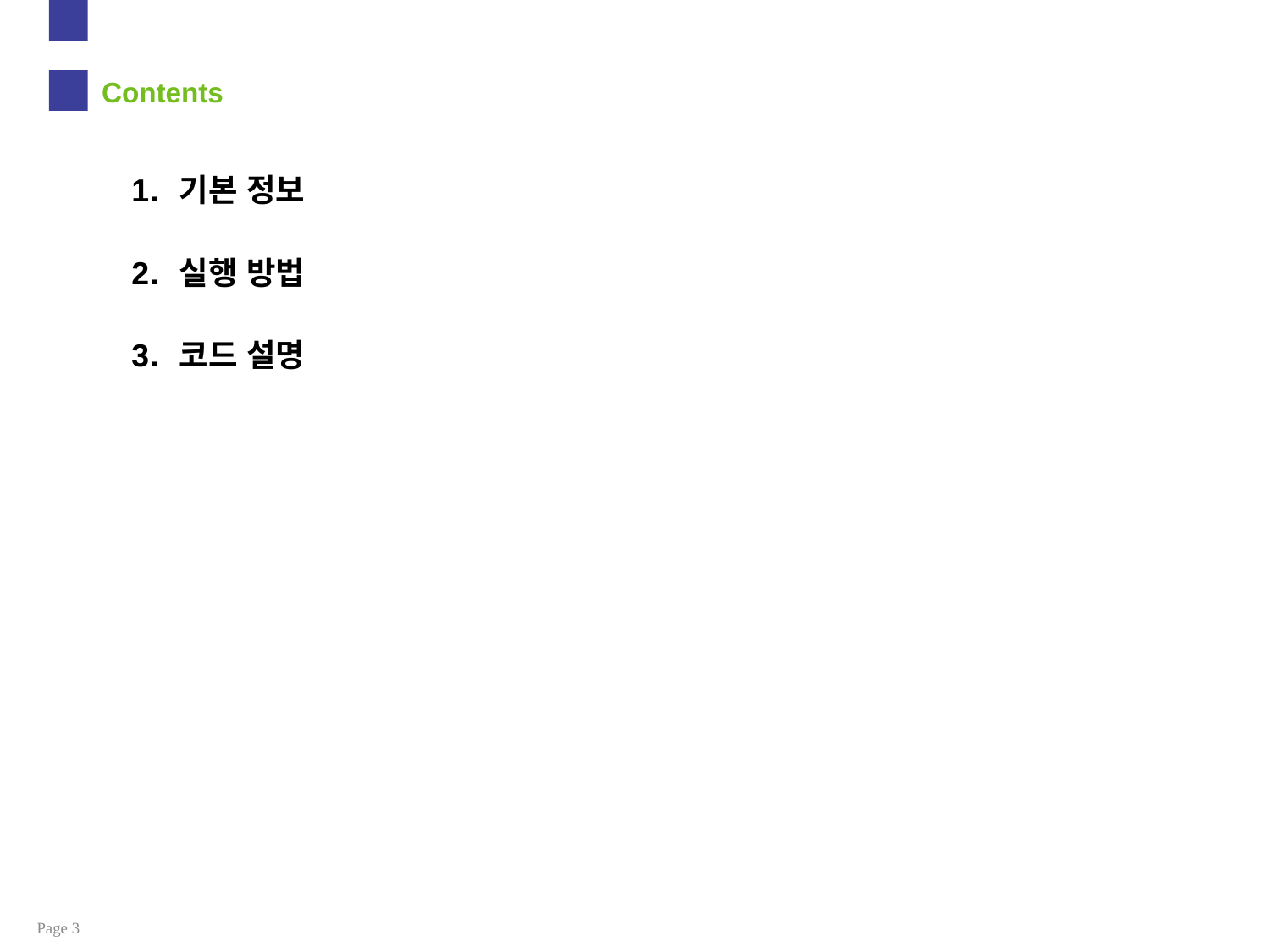

# Contents
기본 정보
실행 방법
코드 설명
Page 3